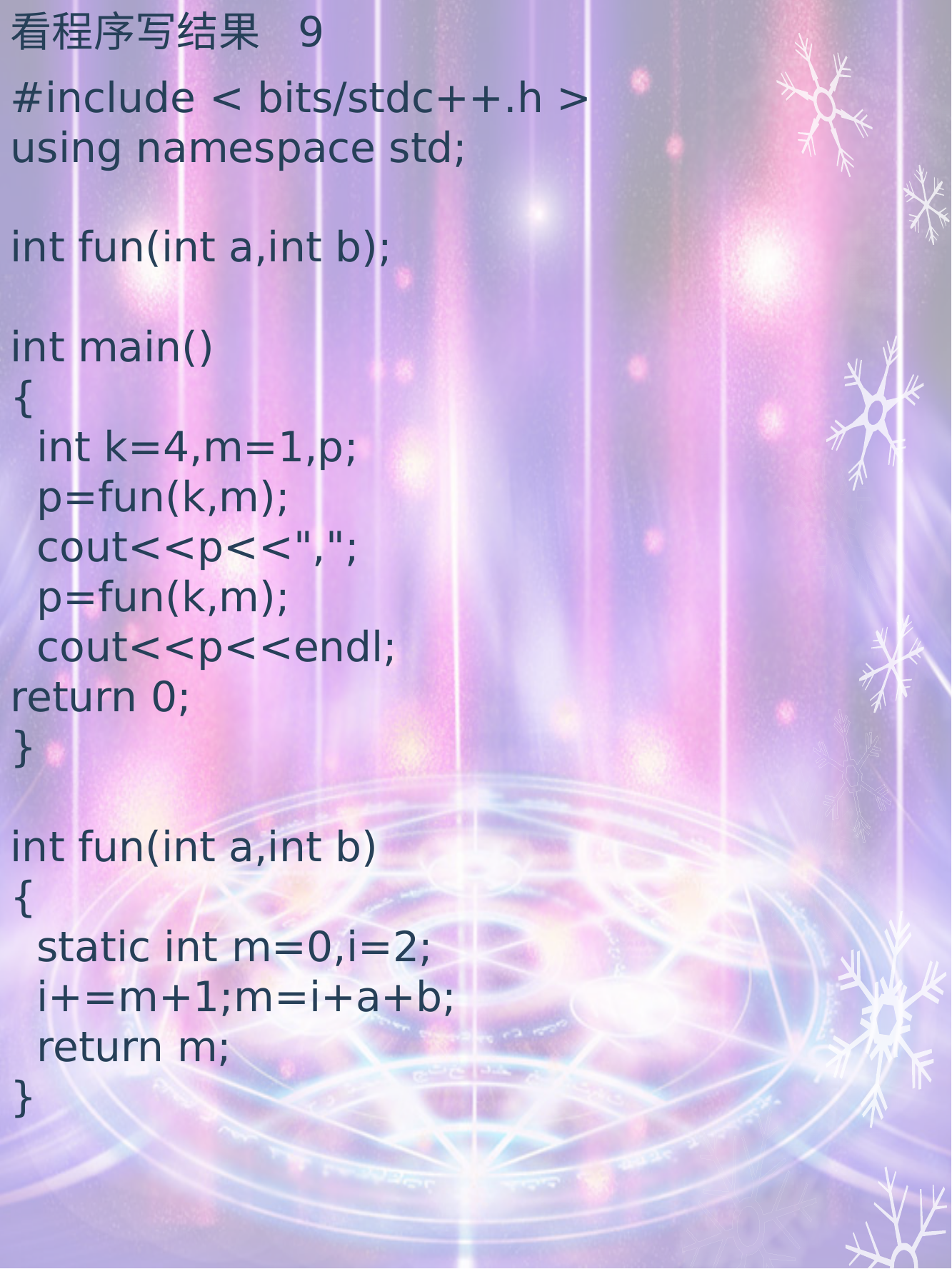

看程序写结果   9
#include < bits/stdc++.h >
using namespace std;

int fun(int a,int b);

int main()
{
  int k=4,m=1,p;
  p=fun(k,m);
  cout<<p<<",";
  p=fun(k,m);
  cout<<p<<endl;
return 0;
}

int fun(int a,int b)
{
  static int m=0,i=2;
  i+=m+1;m=i+a+b;
  return m;
}